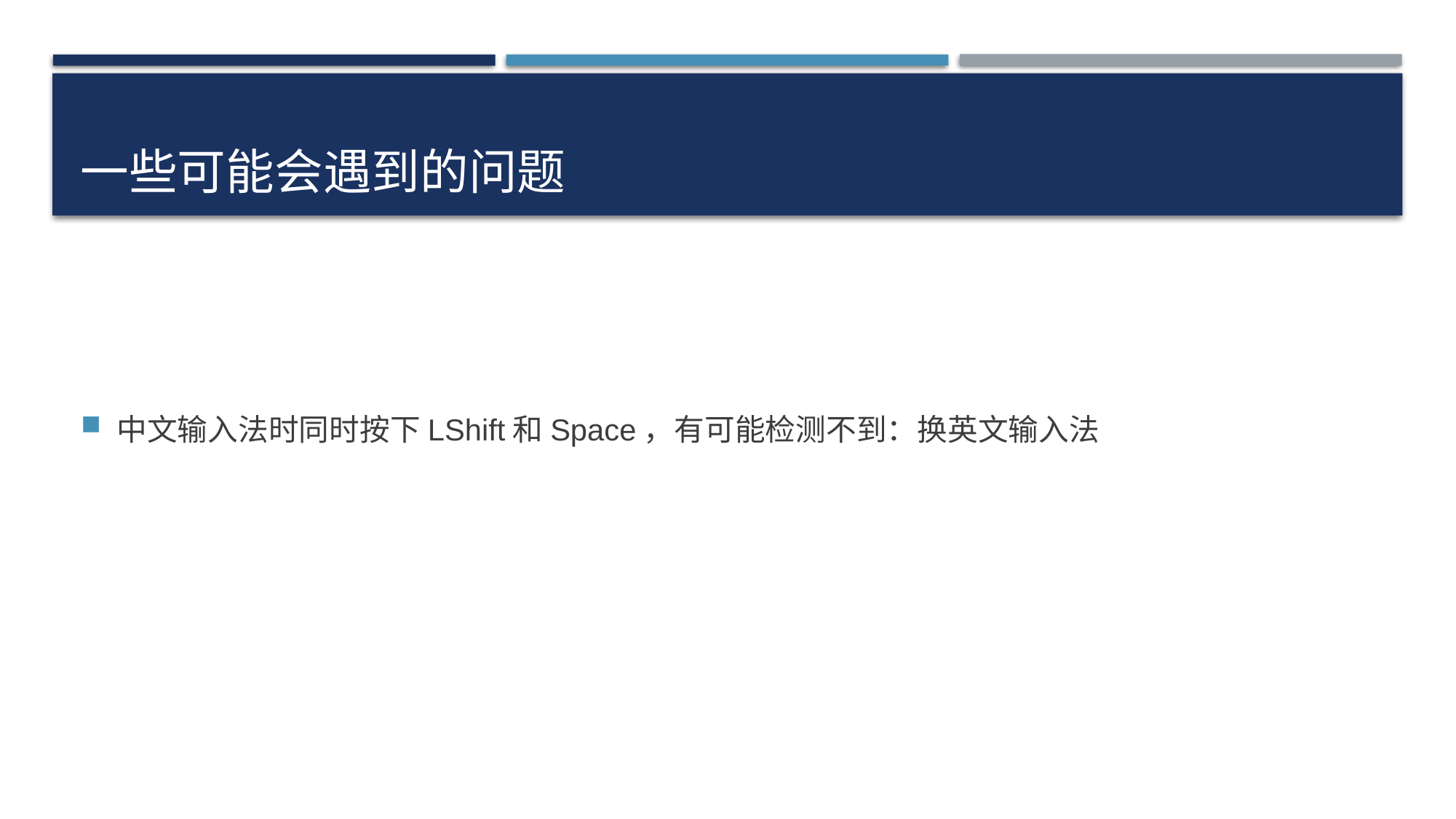

# 一些可能会遇到的问题
中文输入法时同时按下LShift和Space，有可能检测不到：换英文输入法